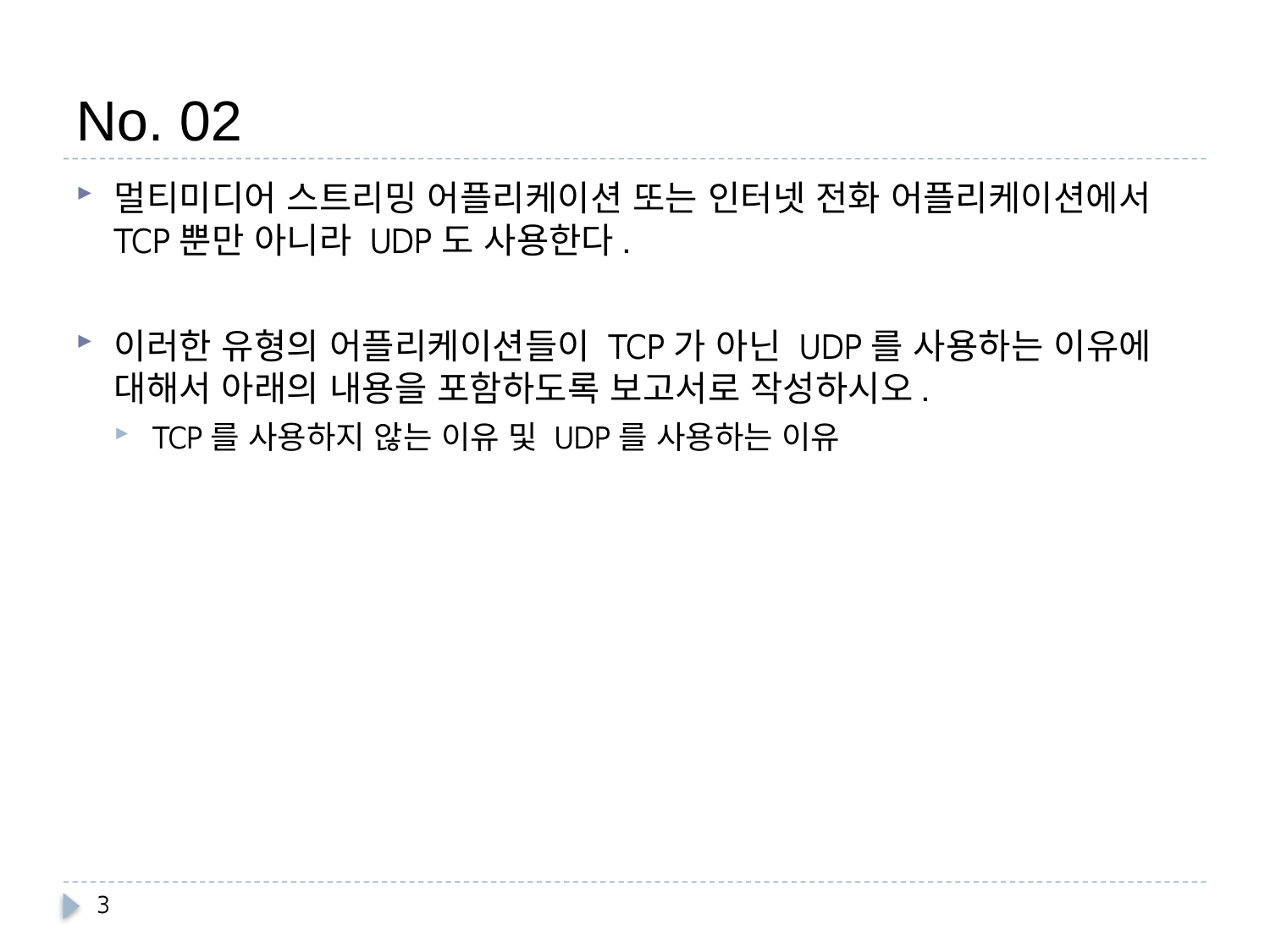

# No. 02
멀티미디어 스트리밍 어플리케이션 또는 인터넷 전화 어플리케이션에서 TCP뿐만 아니라 UDP도 사용한다.

이러한 유형의 어플리케이션들이 TCP가 아닌 UDP를 사용하는 이유에 대해서 아래의 내용을 포함하도록 보고서로 작성하시오.
TCP를 사용하지 않는 이유 및 UDP를 사용하는 이유
3